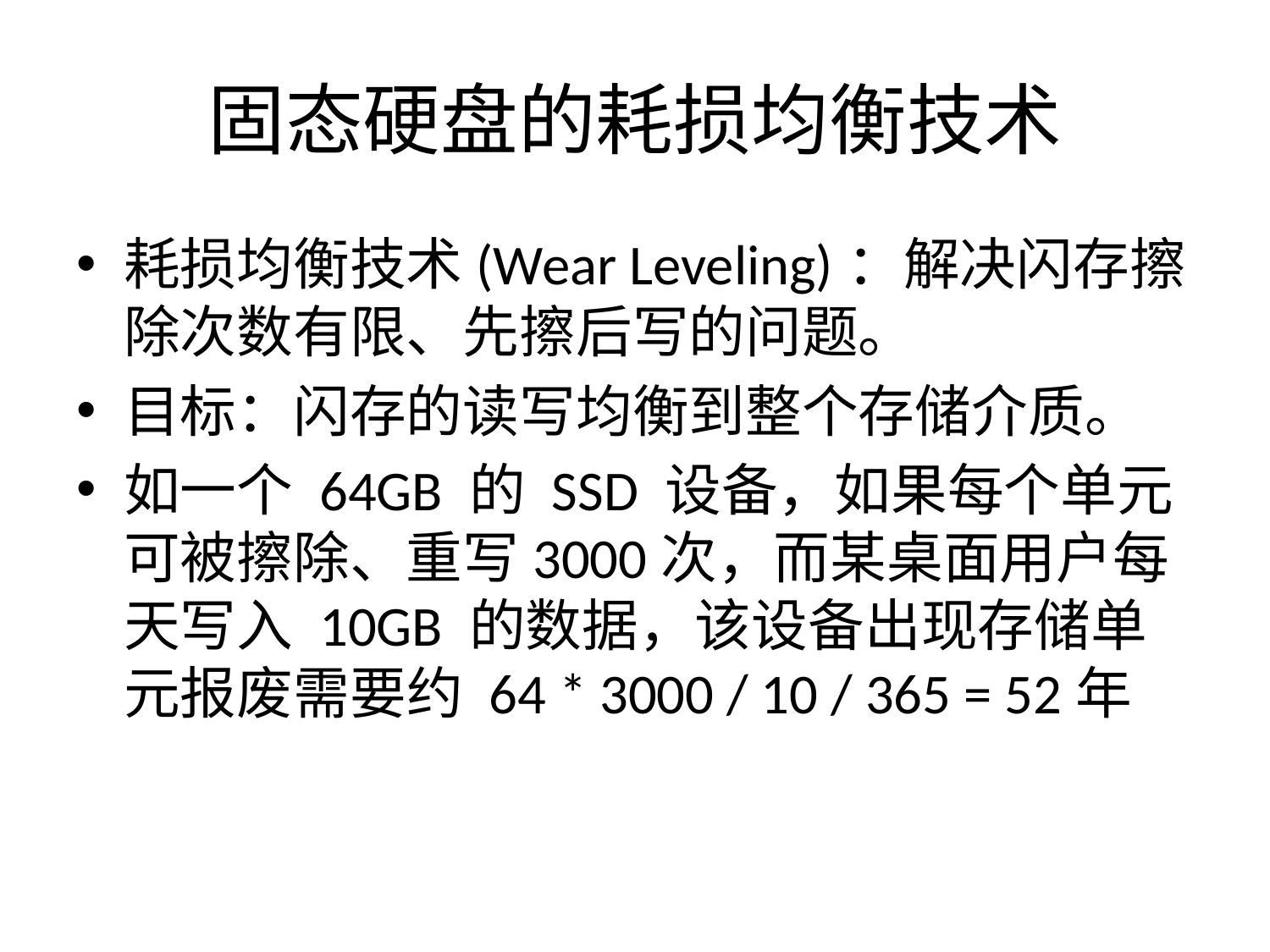

# 固态硬盘的耗损均衡技术
耗损均衡技术(Wear Leveling)：解决闪存擦除次数有限、先擦后写的问题。
目标：闪存的读写均衡到整个存储介质。
如一个 64GB 的 SSD 设备，如果每个单元可被擦除、重写3000次，而某桌面用户每天写入 10GB 的数据，该设备出现存储单元报废需要约 64 * 3000 / 10 / 365 = 52年